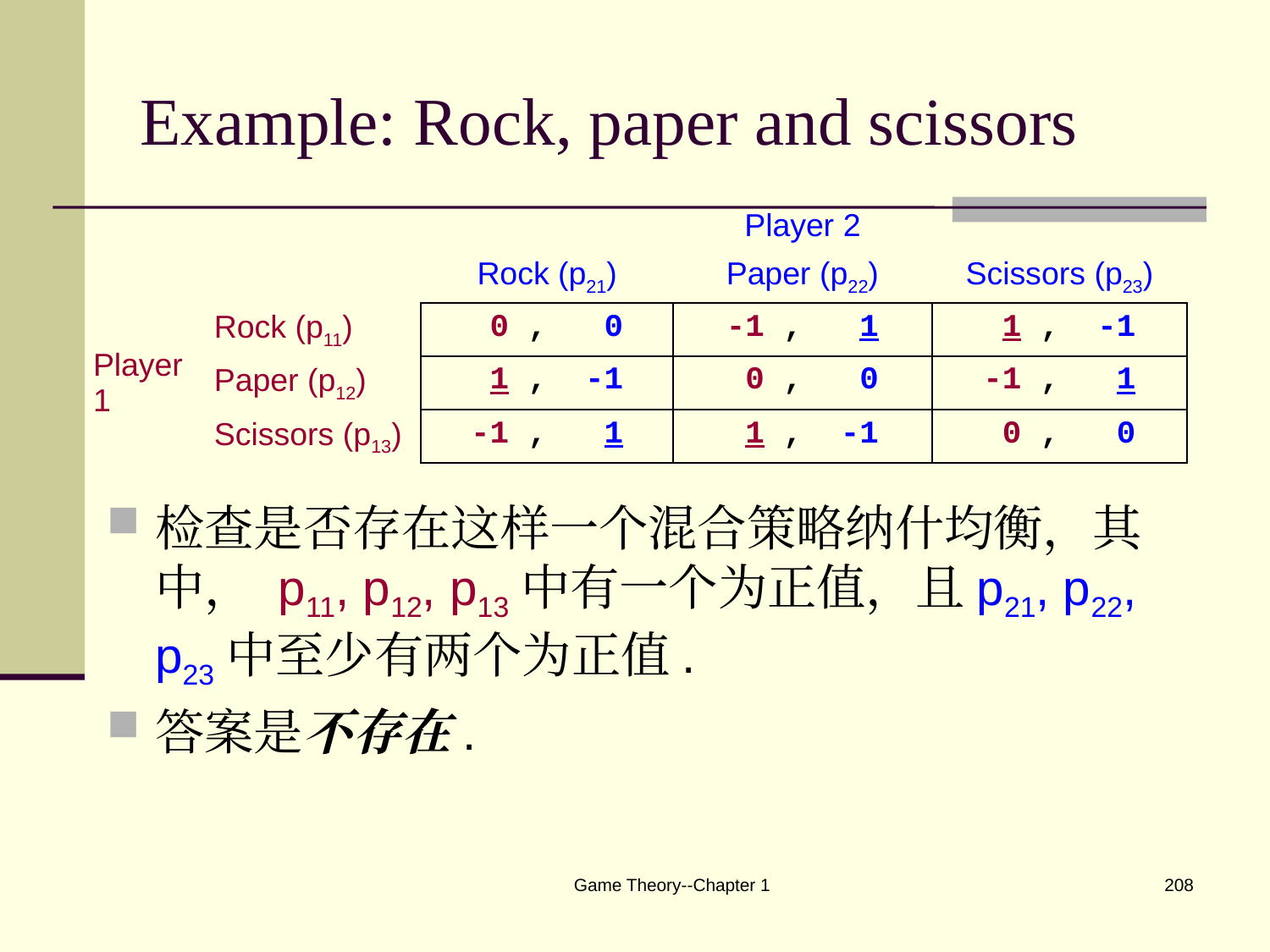

# Example: Rock, paper and scissors
|  |  |  | Player 2 |  |
| --- | --- | --- | --- | --- |
|  |  | Rock (p21) | Paper (p22) | Scissors (p23) |
| Player 1 | Rock (p11) | 0 , 0 | -1 , 1 | 1 , -1 |
|  | Paper (p12) | 1 , -1 | 0 , 0 | -1 , 1 |
|  | Scissors (p13) | -1 , 1 | 1 , -1 | 0 , 0 |
检查是否存在这样一个混合策略纳什均衡，其中， p11, p12, p13中有一个为正值，且p21, p22, p23中至少有两个为正值.
答案是不存在.
Game Theory--Chapter 1
208